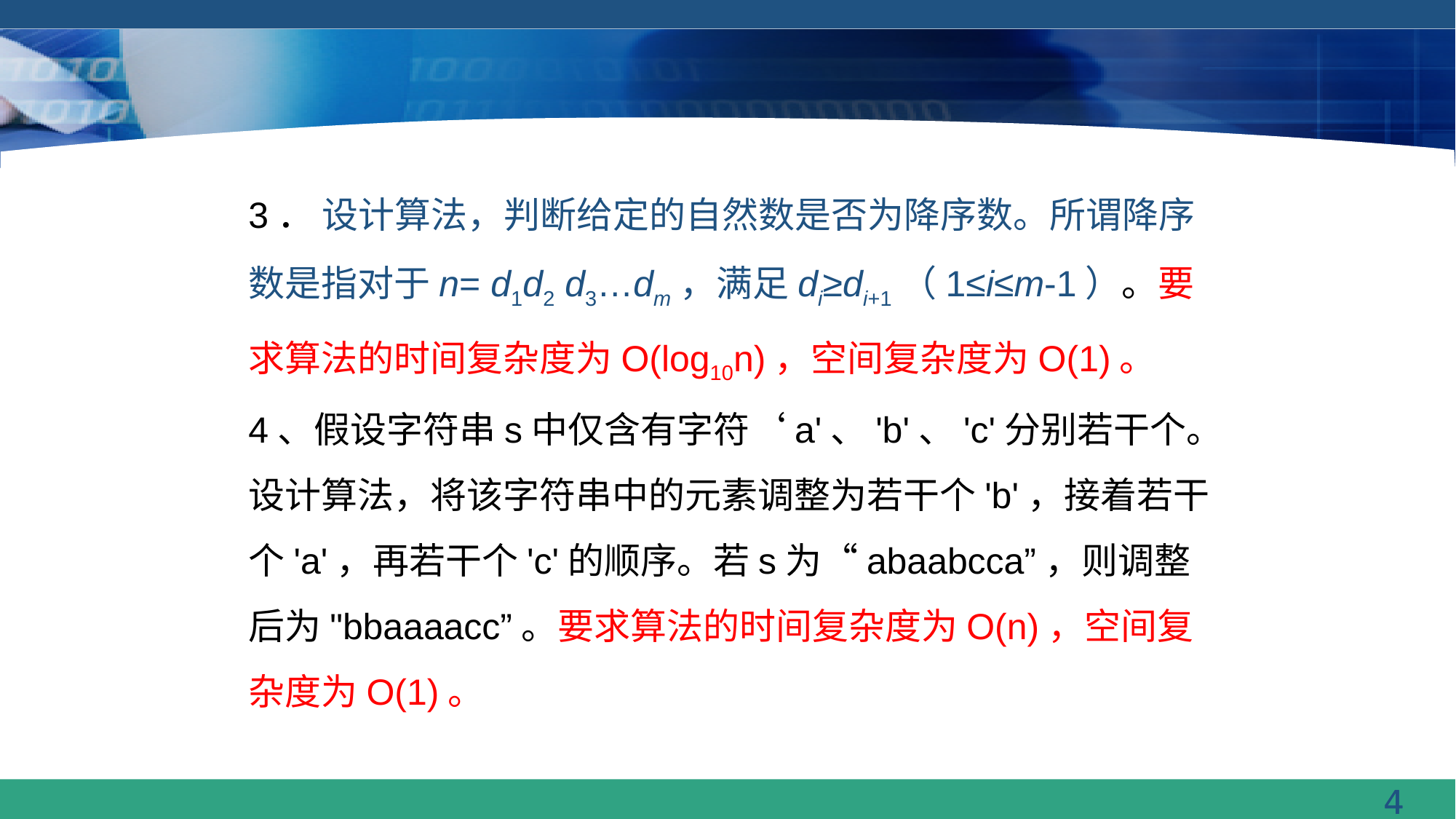

3． 设计算法，判断给定的自然数是否为降序数。所谓降序数是指对于n= d1d2 d3…dm，满足di≥di+1（1≤i≤m-1）。要求算法的时间复杂度为O(log10n)，空间复杂度为O(1)。
4、假设字符串s中仅含有字符‘a'、'b'、'c'分别若干个。设计算法，将该字符串中的元素调整为若干个'b'，接着若干个'a'，再若干个'c'的顺序。若s为“abaabcca”，则调整后为"bbaaaacc”。要求算法的时间复杂度为O(n)，空间复杂度为O(1)。